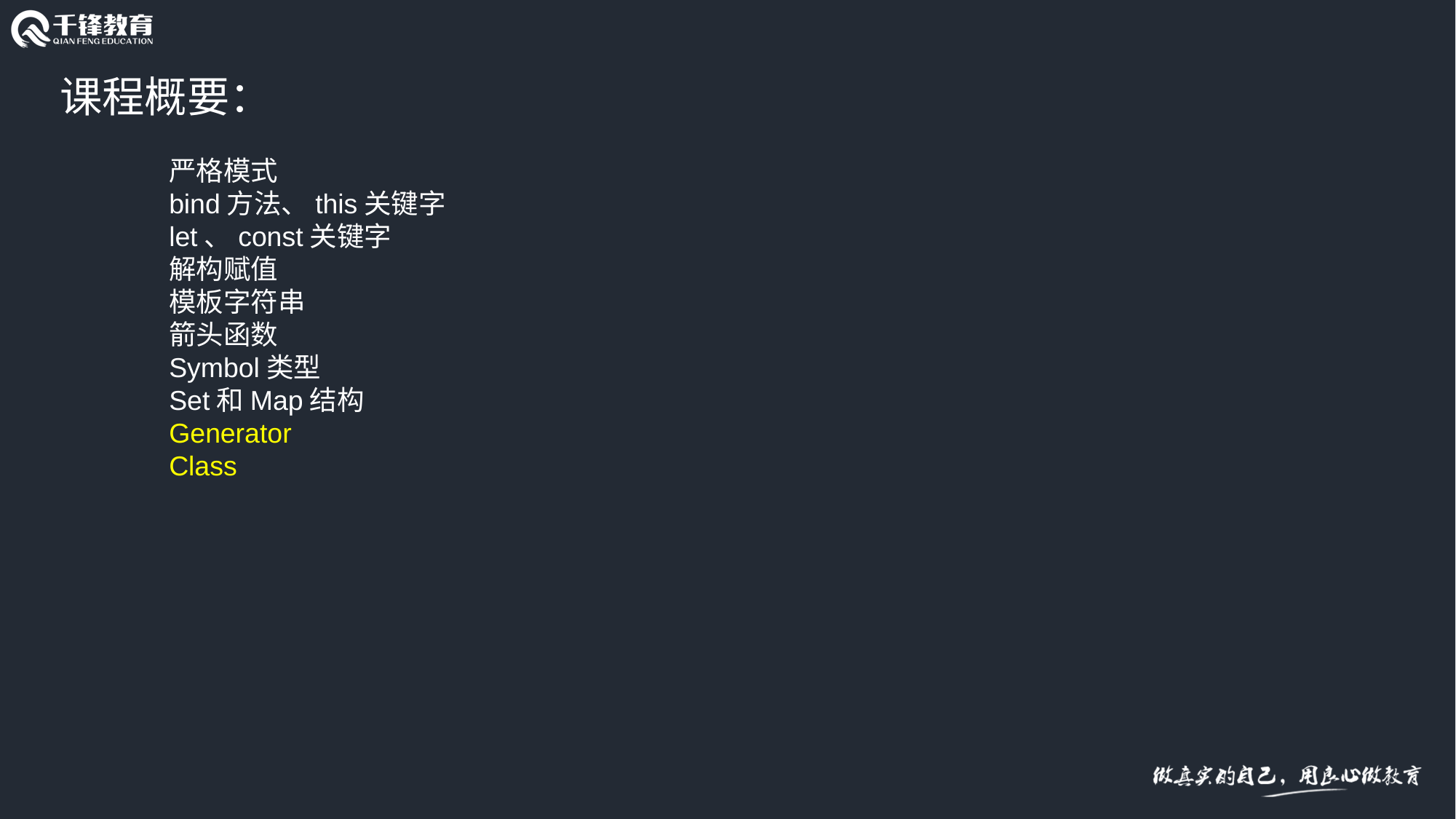

课程概要：

	严格模式
	bind方法、this关键字
	let、const关键字
	解构赋值
	模板字符串
	箭头函数
	Symbol类型
	Set和Map结构
	Generator
	Class